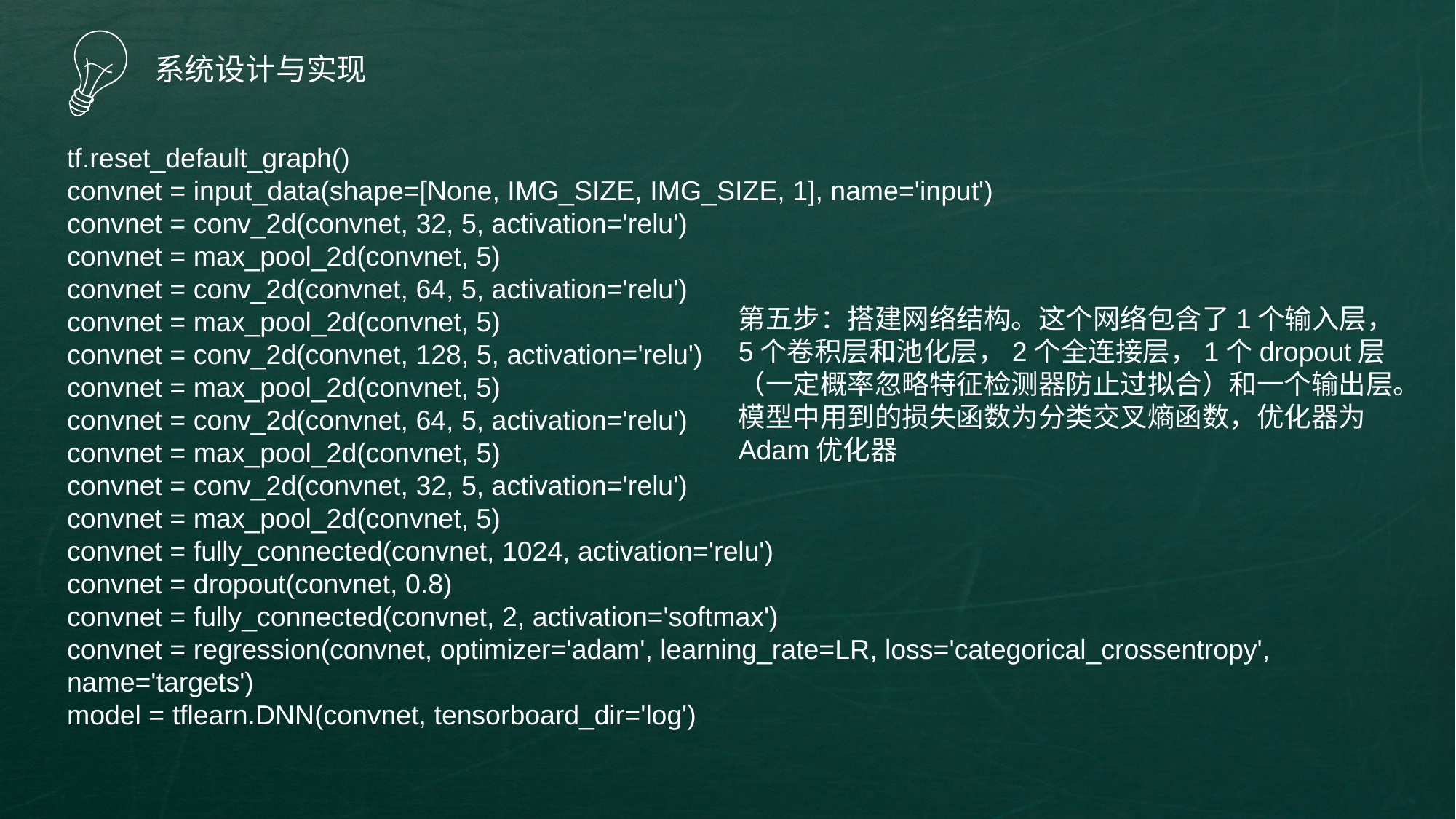

系统设计与实现
tf.reset_default_graph()
convnet = input_data(shape=[None, IMG_SIZE, IMG_SIZE, 1], name='input')
convnet = conv_2d(convnet, 32, 5, activation='relu')
convnet = max_pool_2d(convnet, 5)
convnet = conv_2d(convnet, 64, 5, activation='relu')
convnet = max_pool_2d(convnet, 5)
convnet = conv_2d(convnet, 128, 5, activation='relu')
convnet = max_pool_2d(convnet, 5)
convnet = conv_2d(convnet, 64, 5, activation='relu')
convnet = max_pool_2d(convnet, 5)
convnet = conv_2d(convnet, 32, 5, activation='relu')
convnet = max_pool_2d(convnet, 5)
convnet = fully_connected(convnet, 1024, activation='relu')
convnet = dropout(convnet, 0.8)
convnet = fully_connected(convnet, 2, activation='softmax')
convnet = regression(convnet, optimizer='adam', learning_rate=LR, loss='categorical_crossentropy', name='targets')
model = tflearn.DNN(convnet, tensorboard_dir='log')
第五步：搭建网络结构。这个网络包含了1个输入层，5个卷积层和池化层，2个全连接层，1个dropout层（一定概率忽略特征检测器防止过拟合）和一个输出层。模型中用到的损失函数为分类交叉熵函数，优化器为Adam优化器